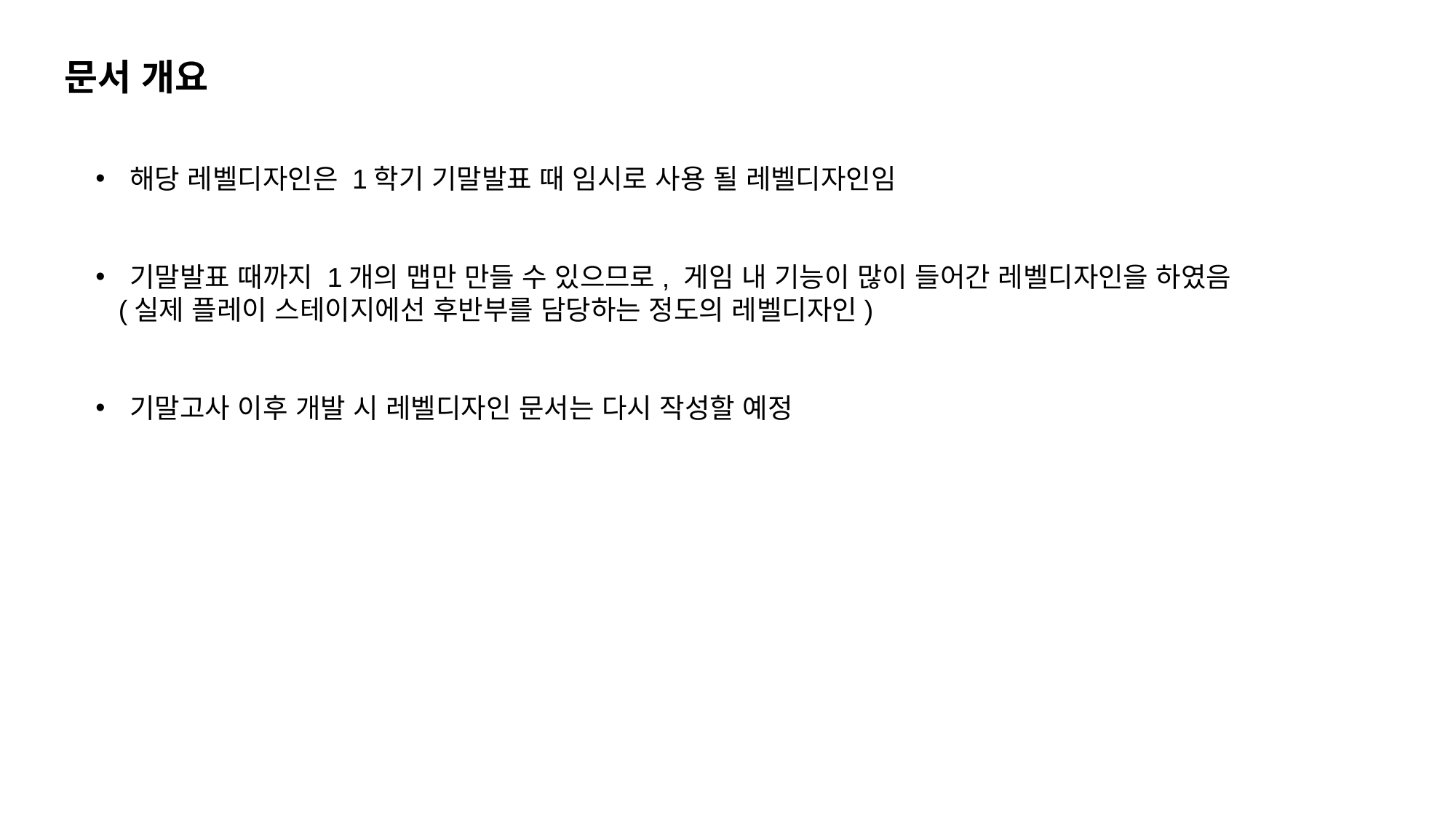

문서 개요
해당 레벨디자인은 1학기 기말발표 때 임시로 사용 될 레벨디자인임

기말발표 때까지 1개의 맵만 만들 수 있으므로, 게임 내 기능이 많이 들어간 레벨디자인을 하였음
   (실제 플레이 스테이지에선 후반부를 담당하는 정도의 레벨디자인)

기말고사 이후 개발 시 레벨디자인 문서는 다시 작성할 예정